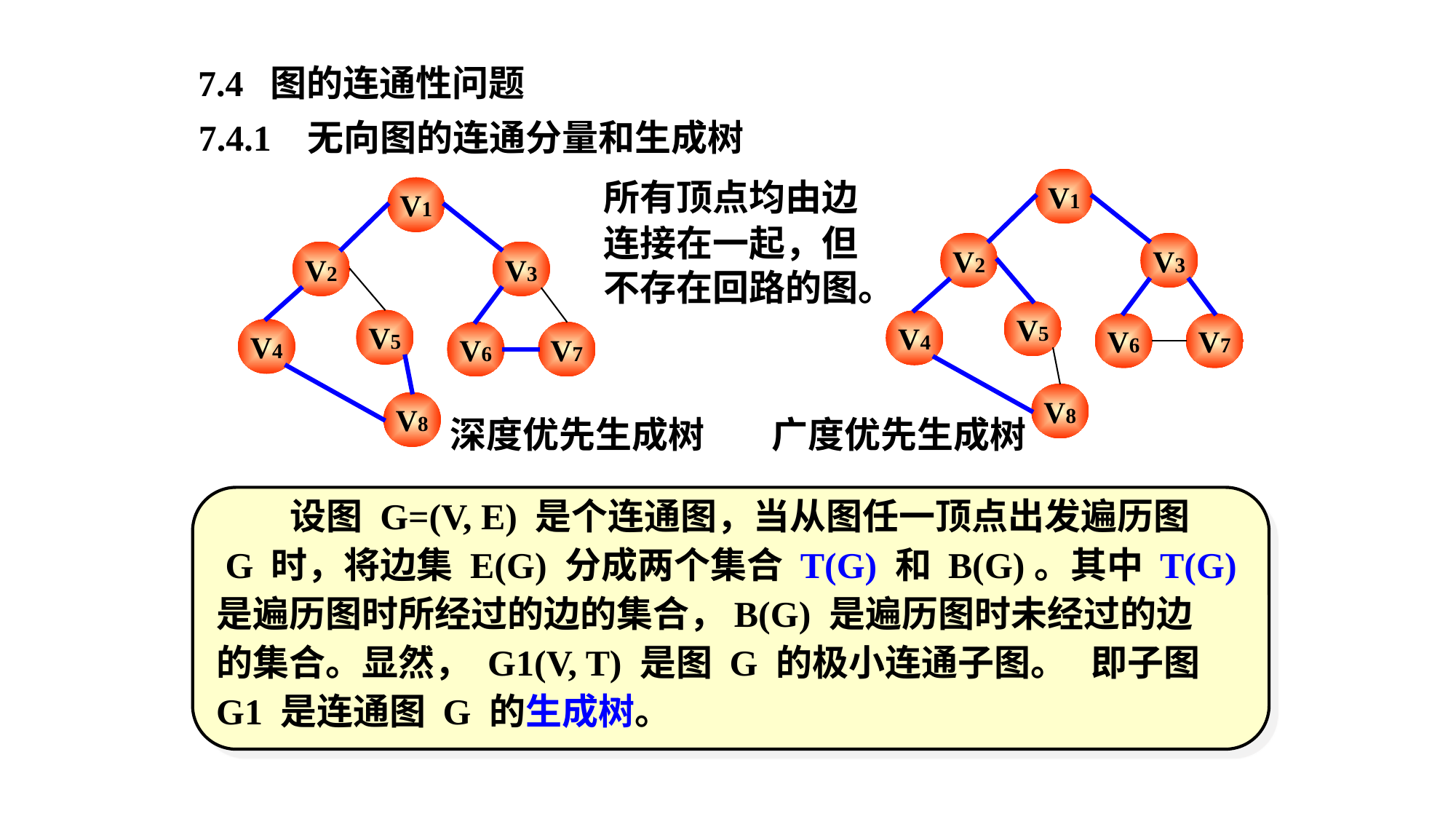

7.4  图的连通性问题
7.4.1   无向图的连通分量和生成树
所有顶点均由边
连接在一起，但
不存在回路的图。
V1
V2
V3
V5
V4
V6
V7
V8
V1
V2
V3
V5
V4
V6
V7
V8
深度优先生成树
广度优先生成树
        设图 G=(V, E) 是个连通图，当从图任一顶点出发遍历图
 G 时，将边集 E(G) 分成两个集合 T(G) 和 B(G)。其中 T(G)
是遍历图时所经过的边的集合，B(G) 是遍历图时未经过的边
的集合。显然， G1(V, T) 是图 G 的极小连通子图。   即子图
G1 是连通图 G 的生成树。